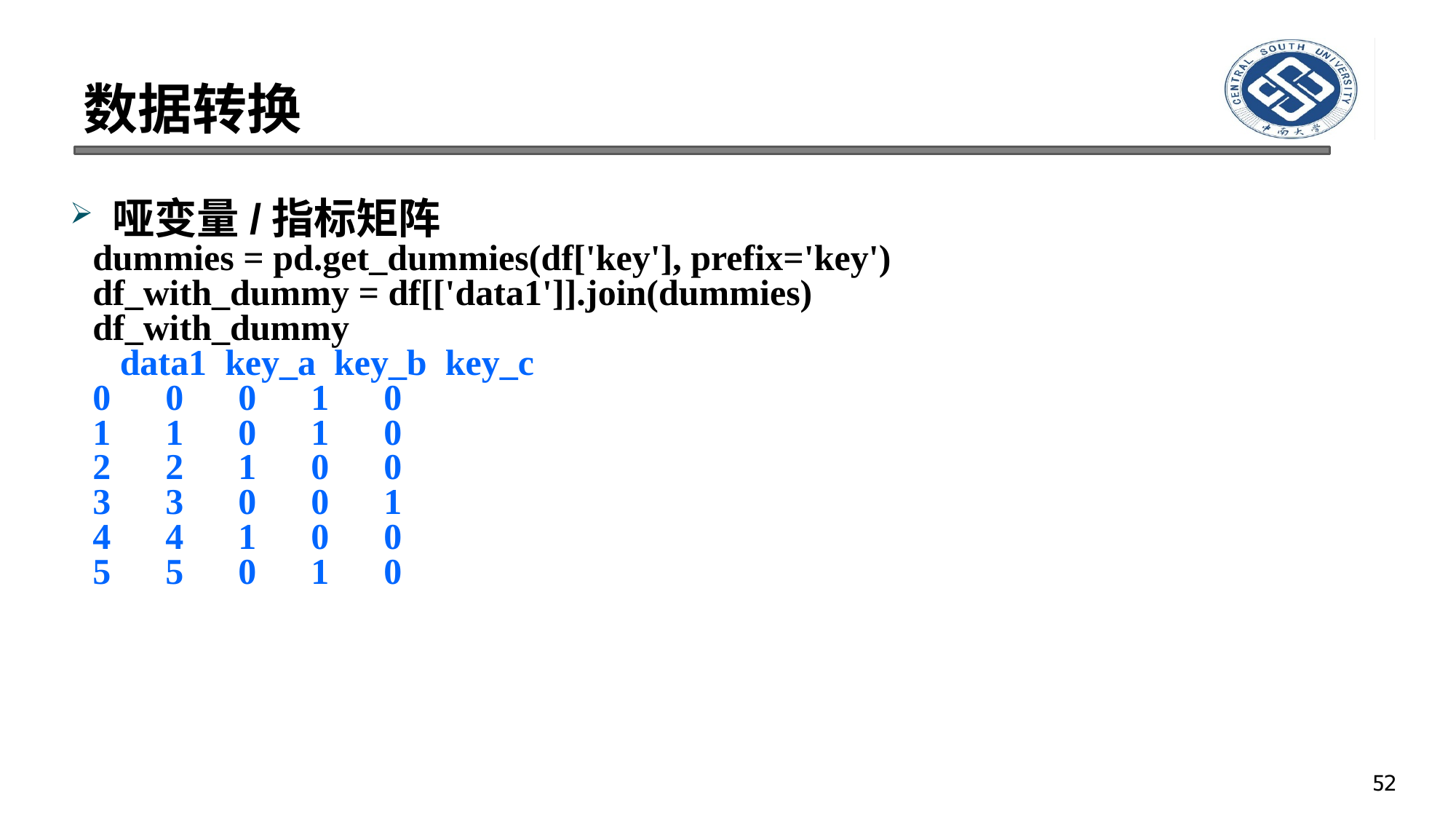

# 数据转换
哑变量/指标矩阵
dummies = pd.get_dummies(df['key'], prefix='key')
df_with_dummy = df[['data1']].join(dummies)
df_with_dummy
   data1  key_a  key_b  key_c
0      0      0      1      0
1      1      0      1      0
2      2      1      0      0
3      3      0      0      1
4      4      1      0      0
5      5      0      1      0
52